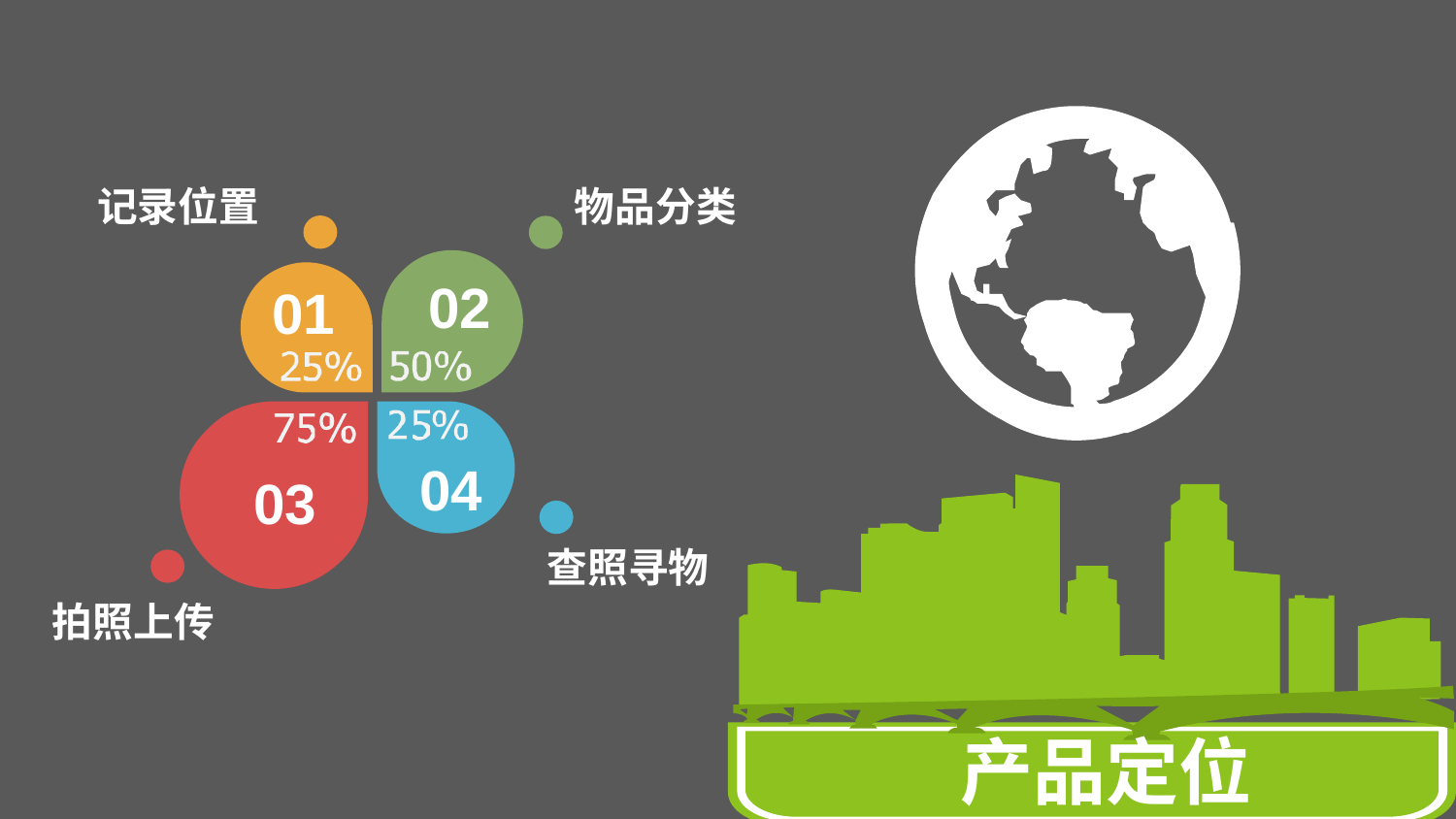

记录位置
物品分类

02
01

04
03

查照寻物

拍照上传

产品定位